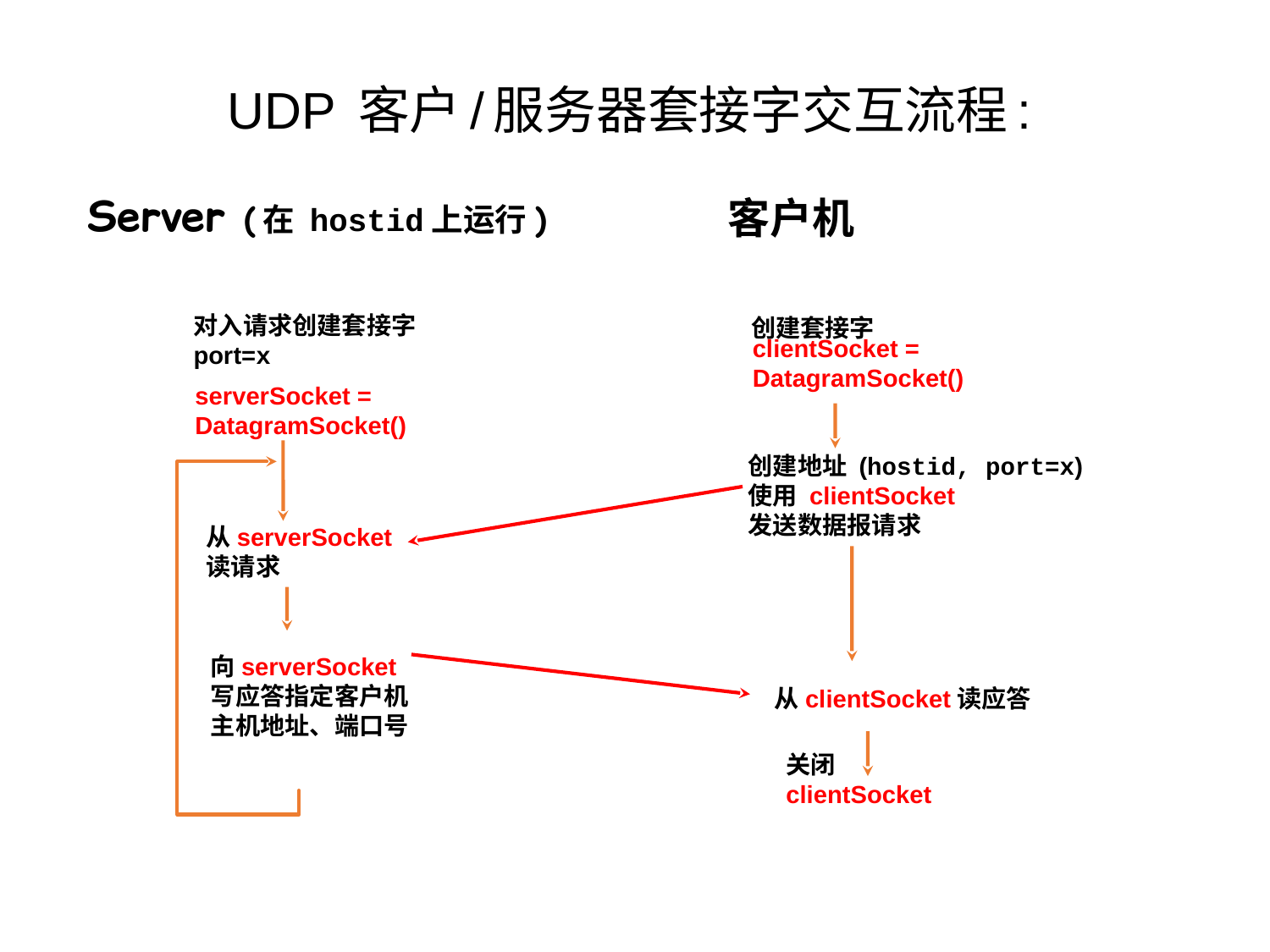

# UDP 客户/服务器套接字交互流程:
Server (在 hostid上运行)
客户机
创建套接字

clientSocket =
DatagramSocket()

创建地址 (hostid, port=x)
使用 clientSocket
发送数据报请求

对入请求创建套接字
port=x
serverSocket =
DatagramSocket()

从serverSocket
读请求

关闭
clientSocket

从clientSocket读应答

向serverSocket
写应答指定客户机
主机地址、端口号